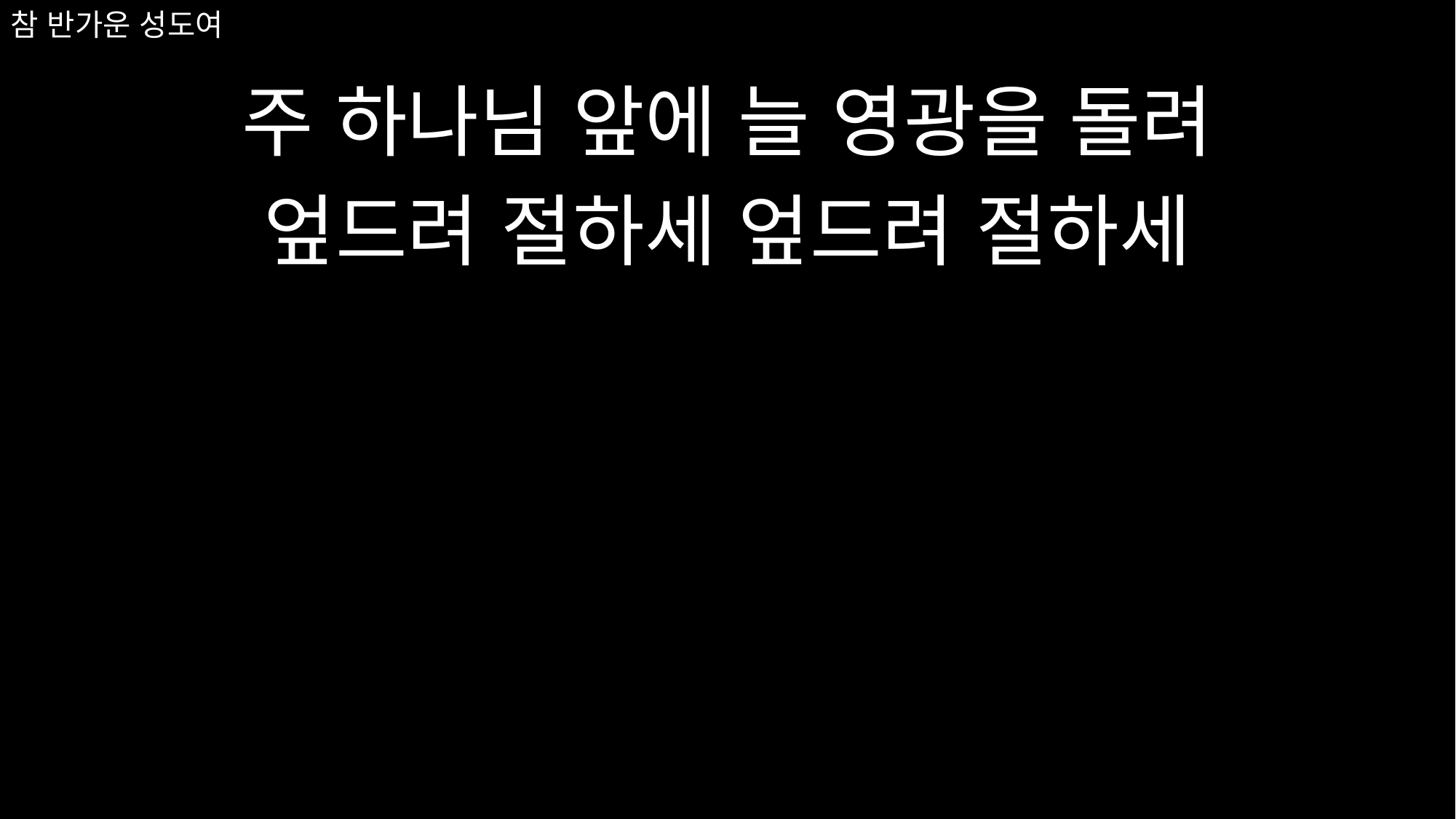

주 하나님 앞에 늘 영광을 돌려
엎드려 절하세 엎드려 절하세

# 참 반가운 성도여